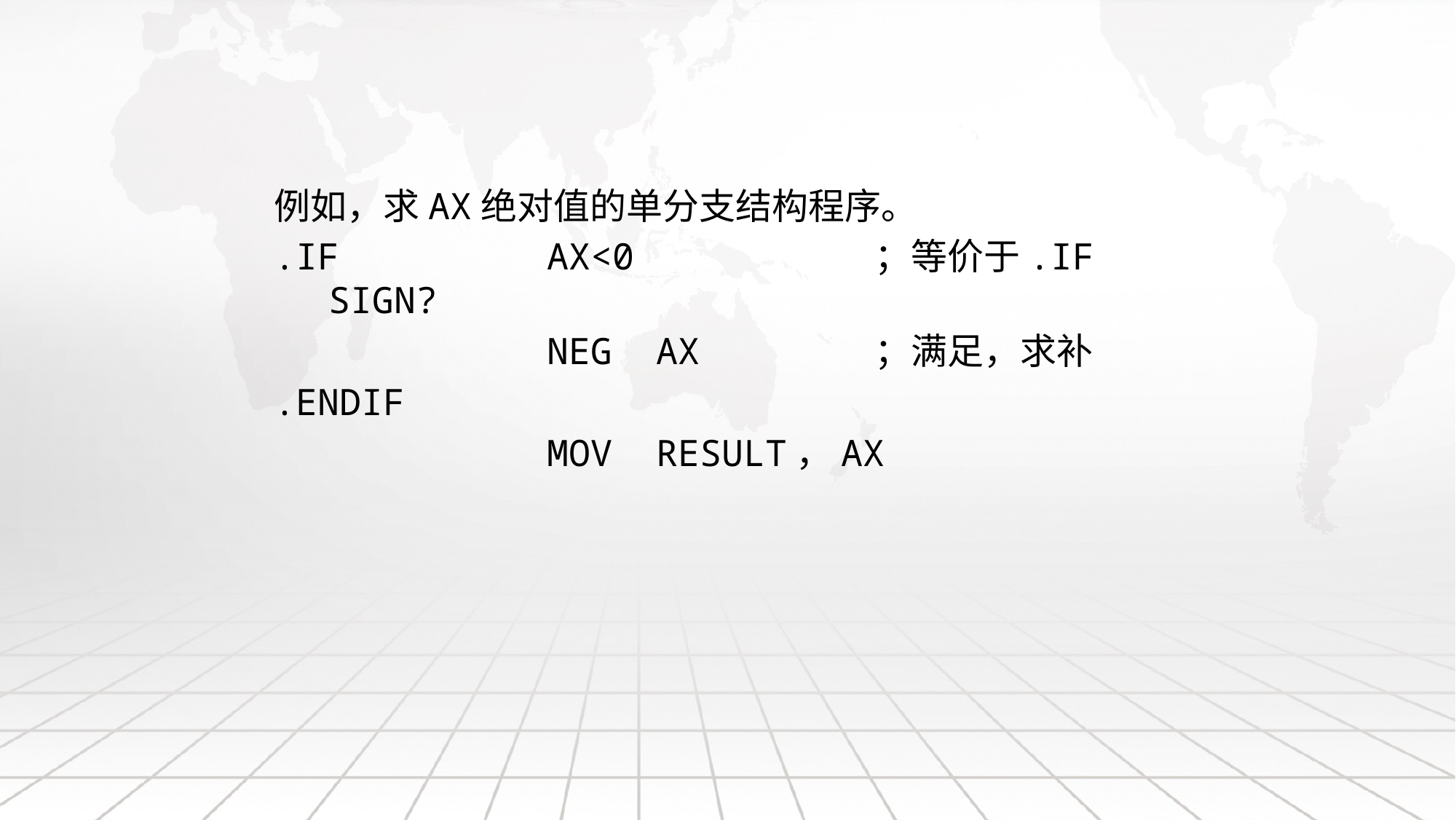

例如，求AX绝对值的单分支结构程序。
.IF		AX<0			；等价于.IF SIGN?
    		NEG	AX		；满足，求补
.ENDIF
    		MOV	RESULT，AX